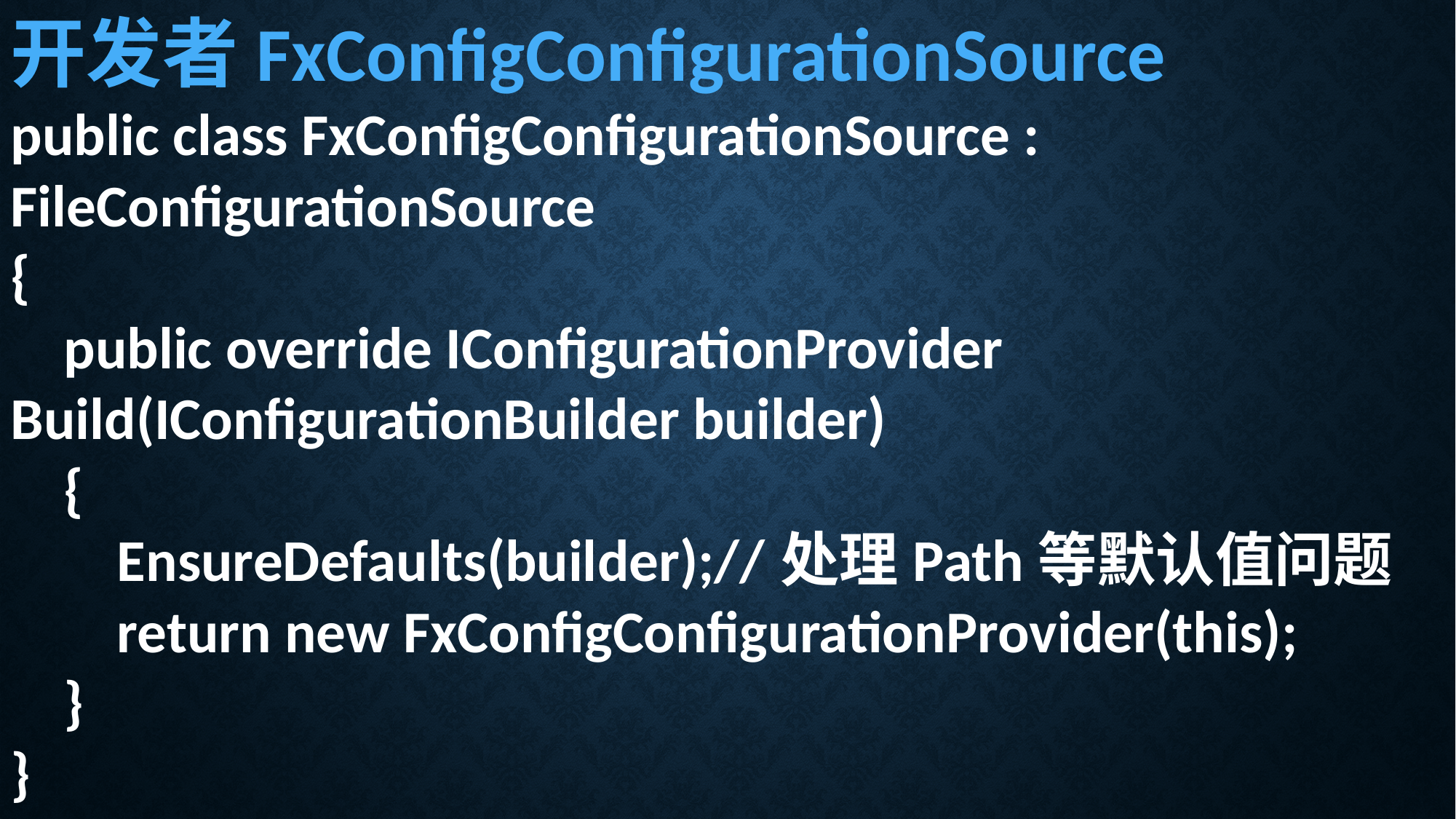

开发者FxConfigConfigurationSource
public class FxConfigConfigurationSource : FileConfigurationSource
{
    public override IConfigurationProvider Build(IConfigurationBuilder builder)
    {
        EnsureDefaults(builder);//处理Path等默认值问题
        return new FxConfigConfigurationProvider(this);
    }
}